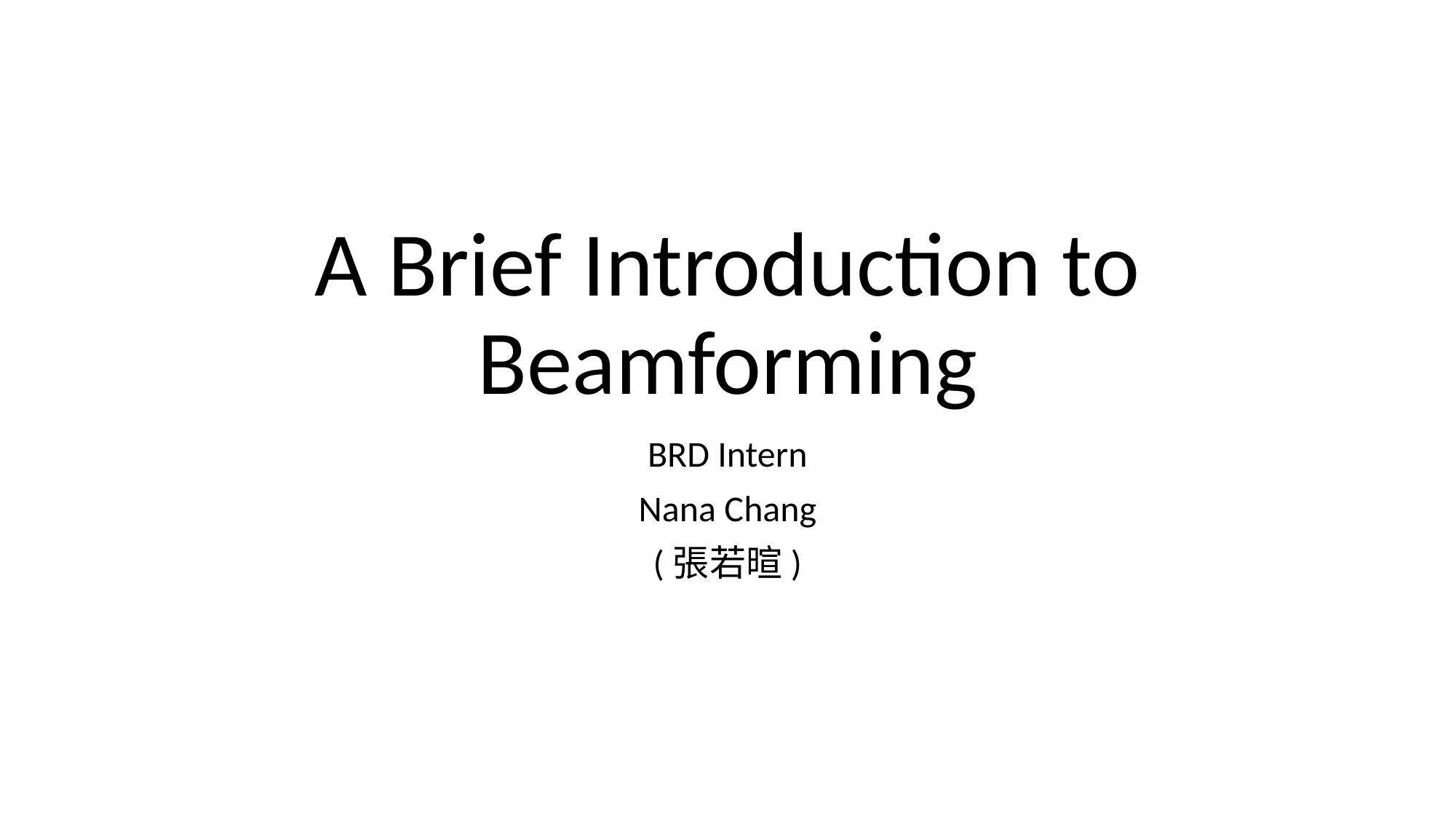

# A Brief Introduction to Beamforming
BRD Intern
Nana Chang
(張若暄)